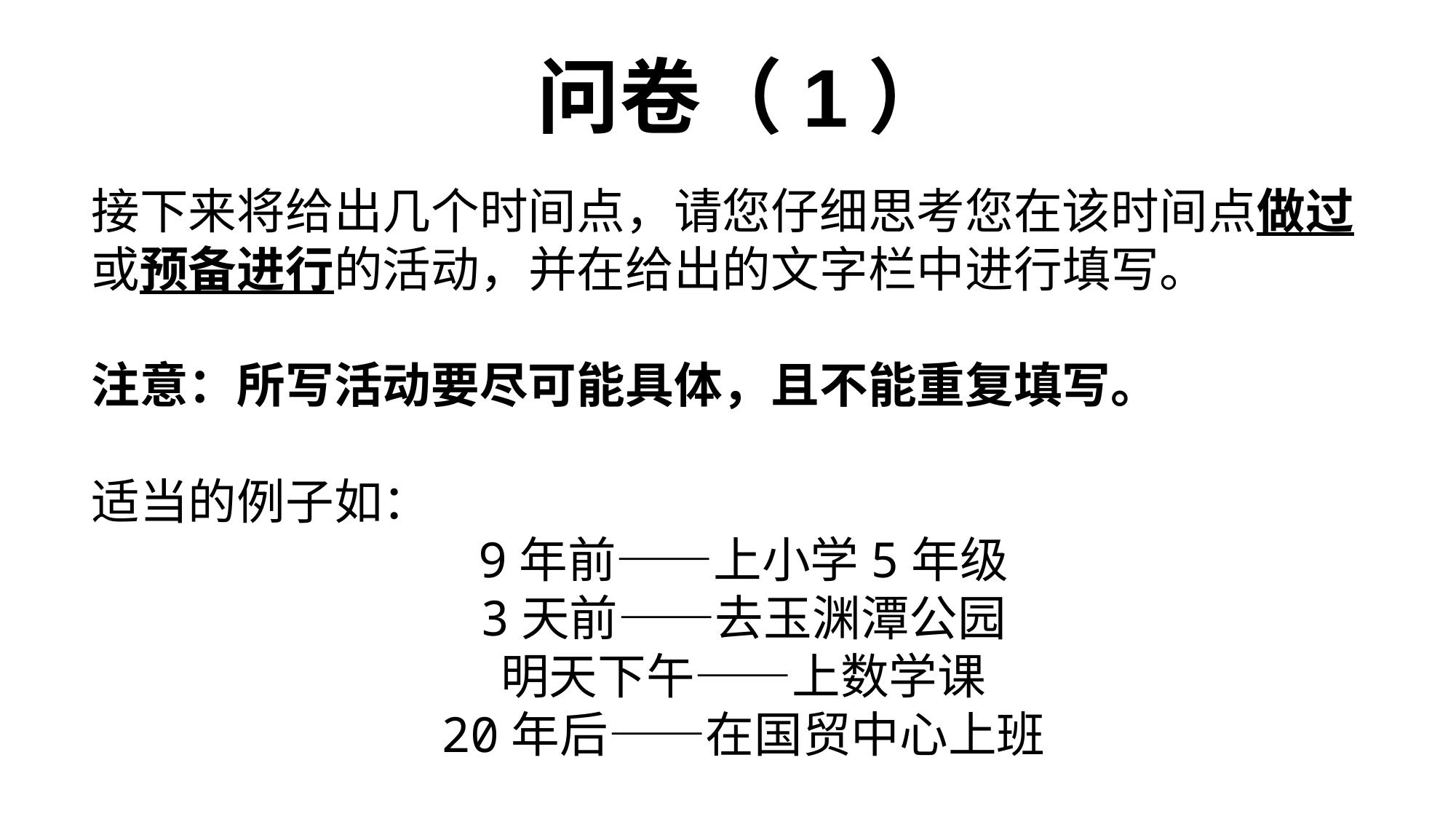

问卷（1）
接下来将给出几个时间点，请您仔细思考您在该时间点做过或预备进行的活动，并在给出的文字栏中进行填写。

注意：所写活动要尽可能具体，且不能重复填写。

适当的例子如：
9年前——上小学5年级
3天前——去玉渊潭公园
明天下午——上数学课
20年后——在国贸中心上班